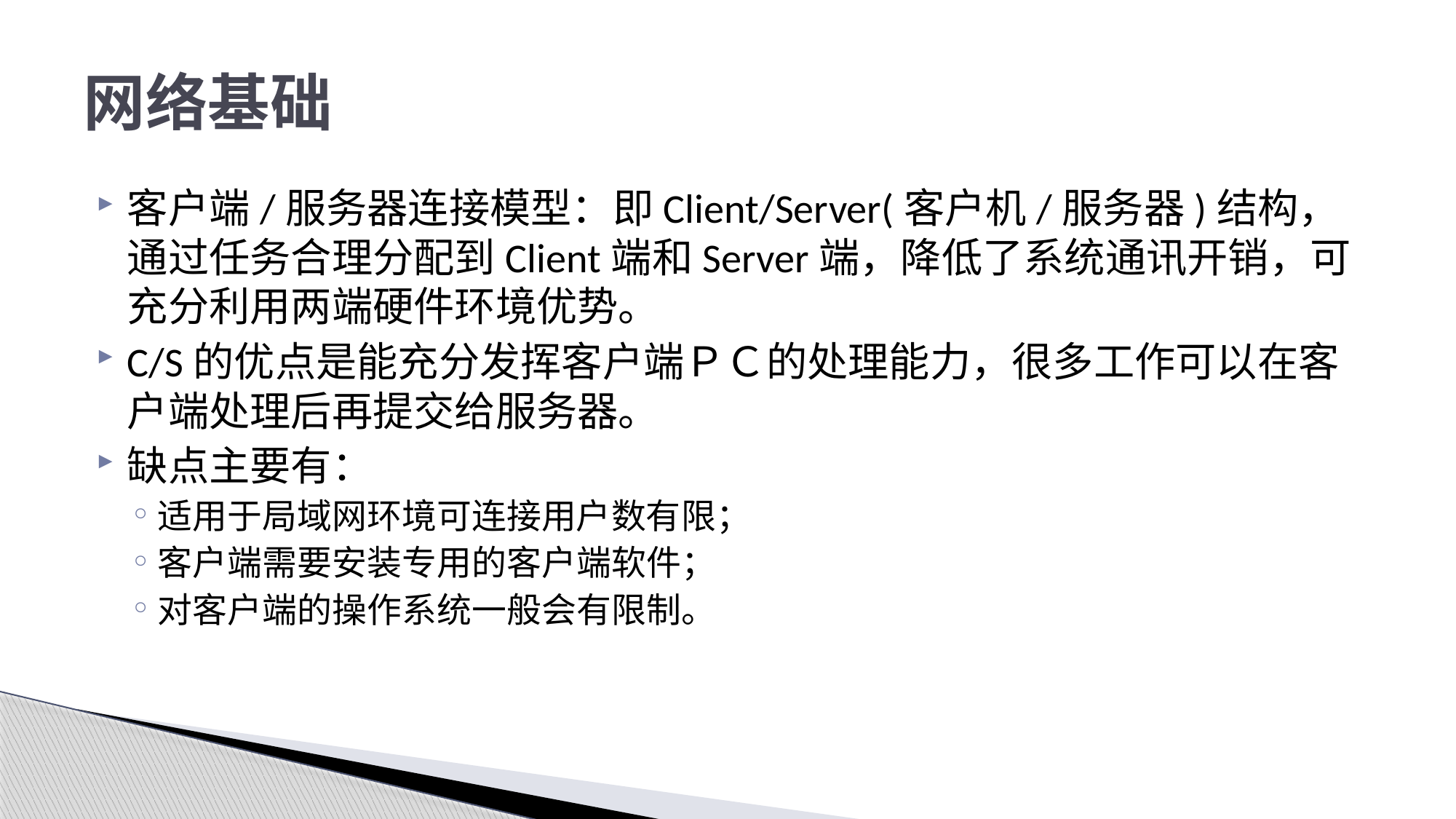

# 网络基础
客户端/服务器连接模型：即Client/Server(客户机/服务器)结构，通过任务合理分配到Client端和Server端，降低了系统通讯开销，可充分利用两端硬件环境优势。
C/S的优点是能充分发挥客户端ＰＣ的处理能力，很多工作可以在客户端处理后再提交给服务器。
缺点主要有：
适用于局域网环境可连接用户数有限；
客户端需要安装专用的客户端软件；
对客户端的操作系统一般会有限制。